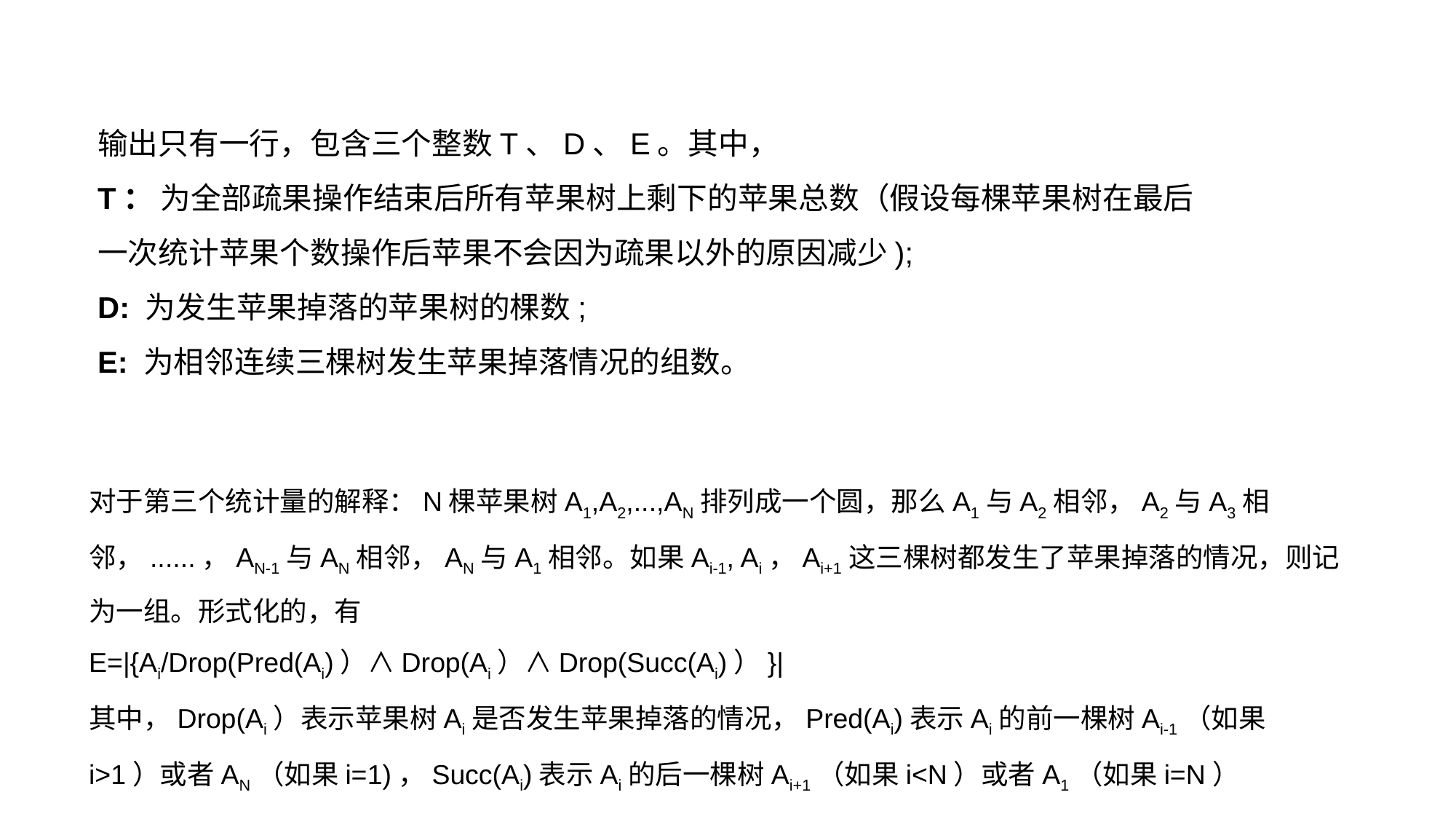

输出只有一行，包含三个整数T、D、E。其中，
T： 为全部疏果操作结束后所有苹果树上剩下的苹果总数（假设每棵苹果树在最后一次统计苹果个数操作后苹果不会因为疏果以外的原因减少);
D: 为发生苹果掉落的苹果树的棵数;
E: 为相邻连续三棵树发生苹果掉落情况的组数。
对于第三个统计量的解释：N棵苹果树A1,A2,...,AN排列成一个圆，那么A1与A2相邻，A2与A3相邻，......，AN-1与AN相邻，AN与A1相邻。如果Ai-1, Ai，Ai+1这三棵树都发生了苹果掉落的情况，则记为一组。形式化的，有
E=|{Ai/Drop(Pred(Ai)）∧Drop(Ai）∧Drop(Succ(Ai)）}|
其中，Drop(Ai）表示苹果树Ai是否发生苹果掉落的情况，Pred(Ai)表示Ai的前一棵树Ai-1（如果i>1）或者AN（如果i=1)，Succ(Ai)表示Ai的后一棵树Ai+1（如果i<N）或者A1（如果i=N）